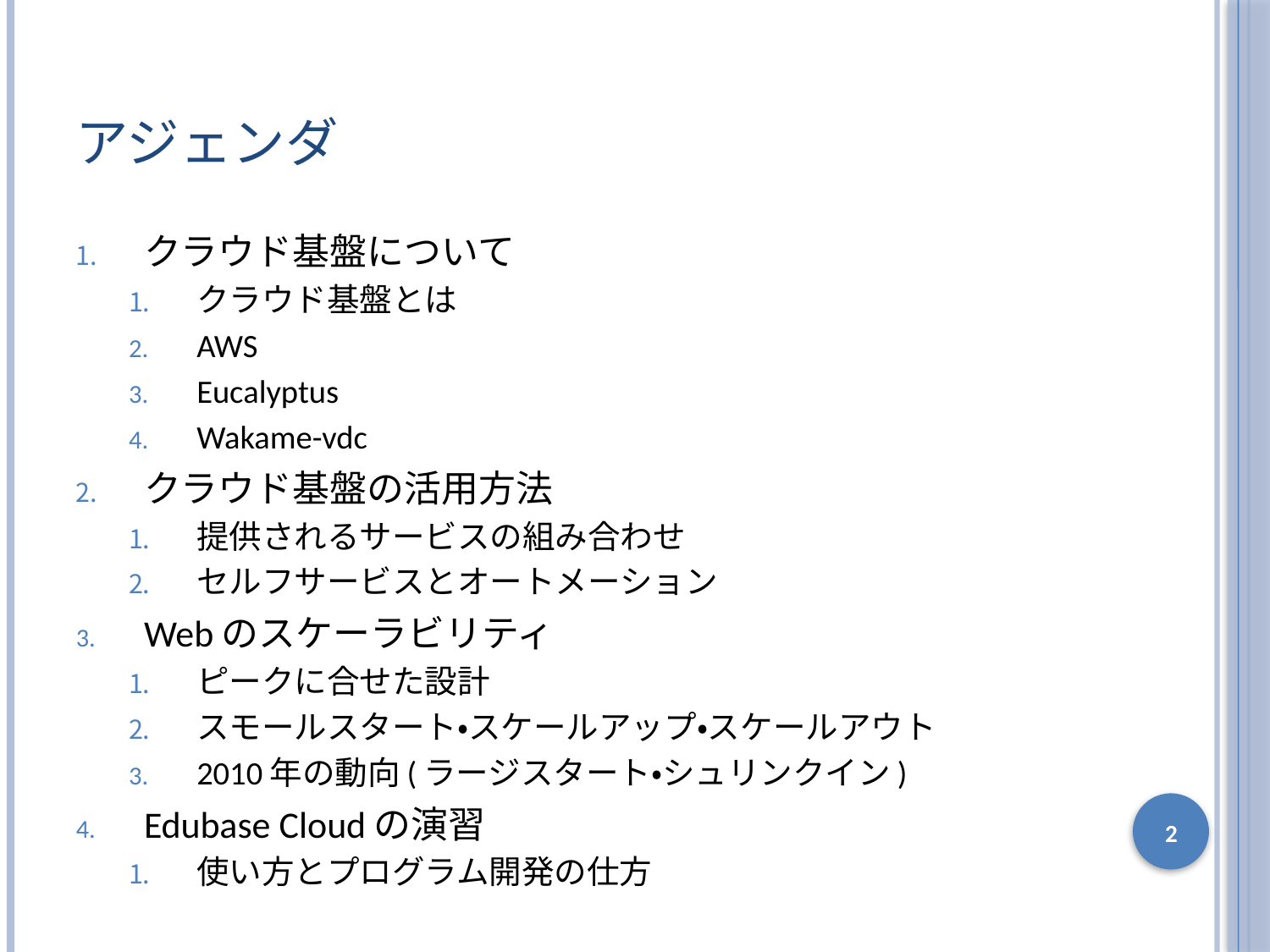

# アジェンダ
クラウド基盤について
クラウド基盤とは
AWS
Eucalyptus
Wakame-vdc
クラウド基盤の活用方法
提供されるサービスの組み合わせ
セルフサービスとオートメーション
Webのスケーラビリティ
ピークに合せた設計
スモールスタート・スケールアップ・スケールアウト
2010年の動向(ラージスタート・シュリンクイン)
Edubase Cloudの演習
使い方とプログラム開発の仕方
2